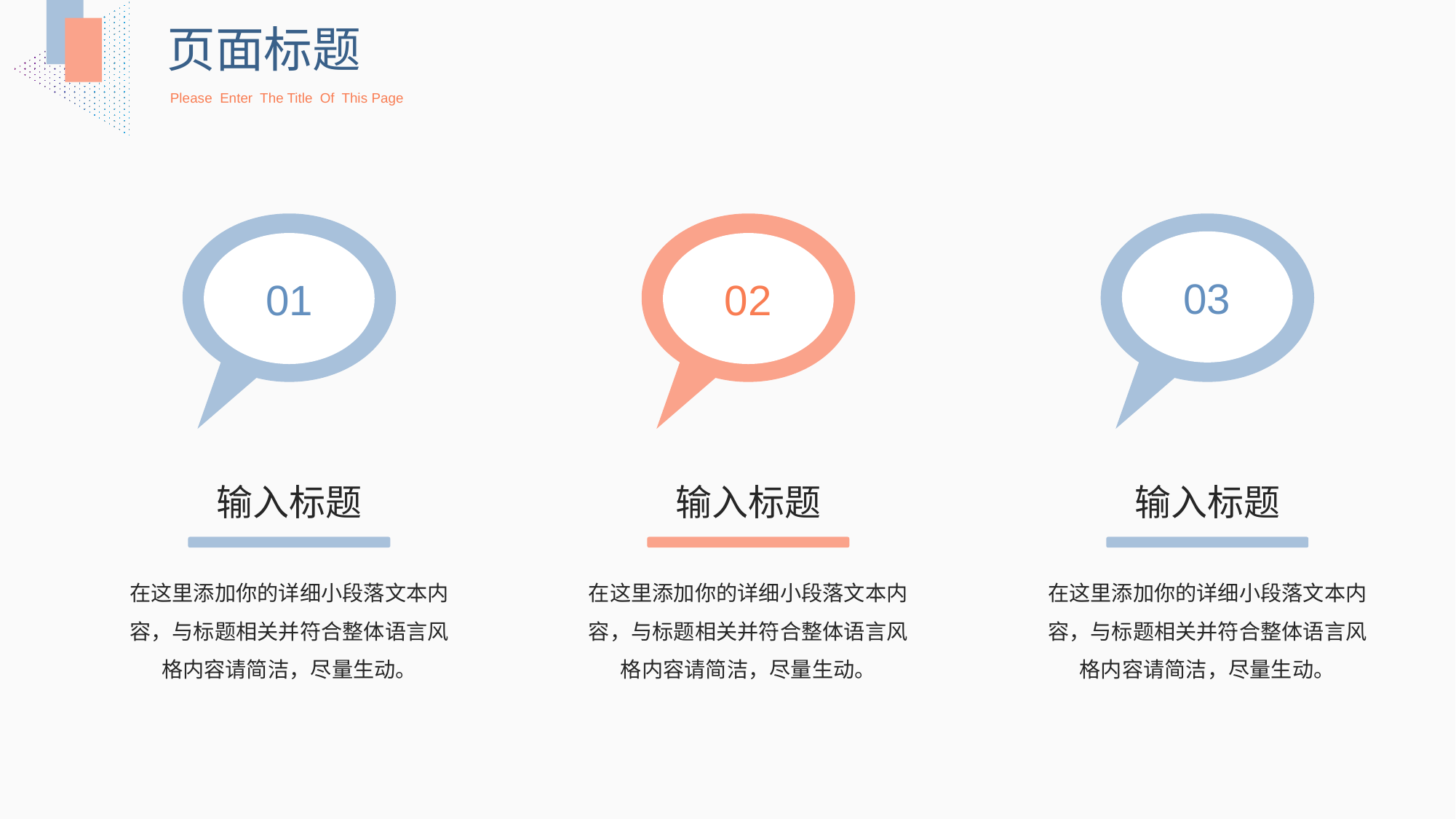

页面标题
Please  Enter  The Title  Of  This Page

03
01
02
输入标题
输入标题
输入标题

在这里添加你的详细小段落文本内容，与标题相关并符合整体语言风格内容请简洁，尽量生动。
在这里添加你的详细小段落文本内容，与标题相关并符合整体语言风格内容请简洁，尽量生动。
在这里添加你的详细小段落文本内容，与标题相关并符合整体语言风格内容请简洁，尽量生动。